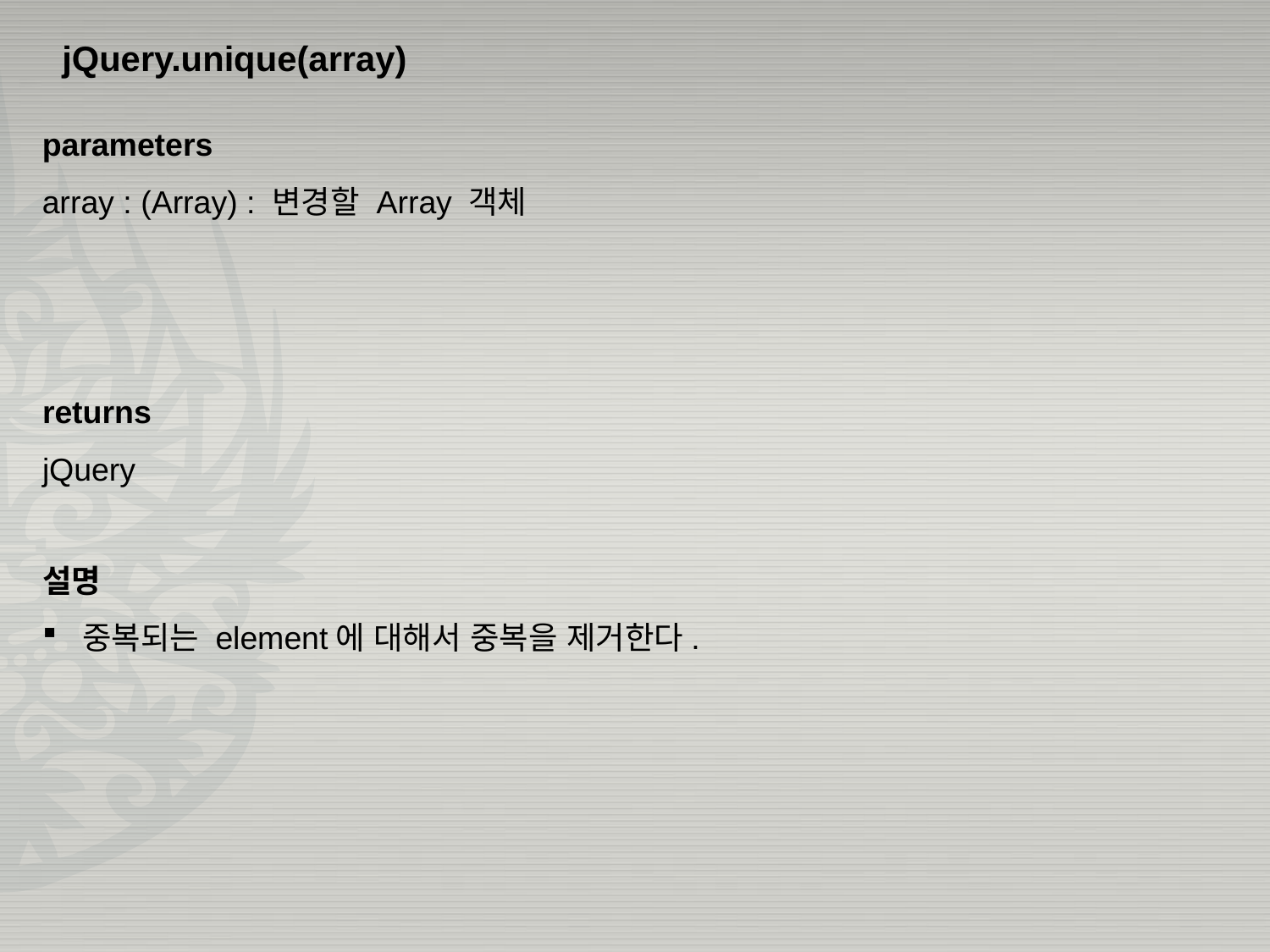

jQuery.unique(array)
parameters
array : (Array) : 변경할 Array 객체
returns
jQuery
설명
  중복되는 element에 대해서 중복을 제거한다.